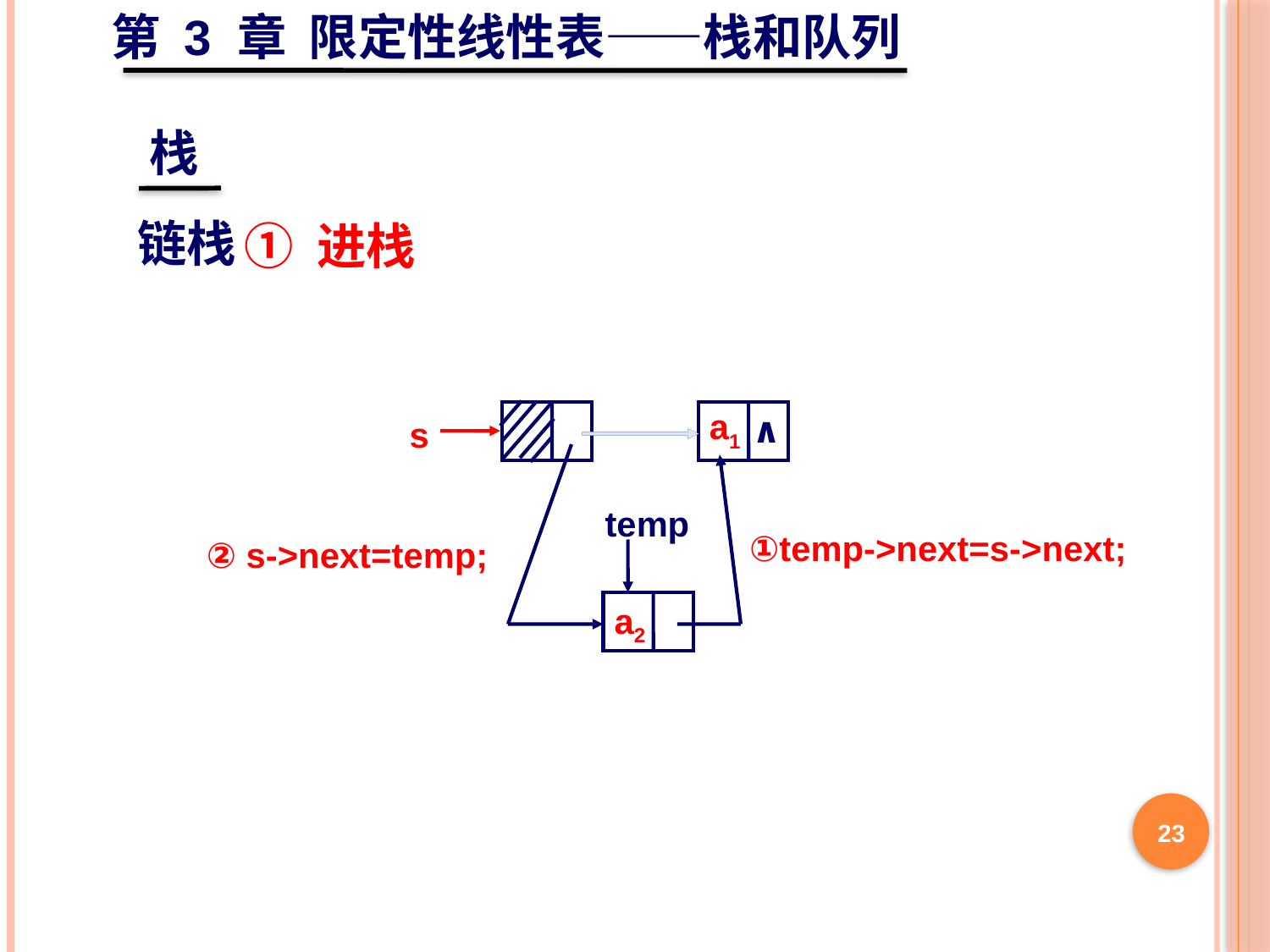

第 3 章  限定性线性表——栈和队列
栈
链栈
① 进栈

temp

a1

∧
s

∧

temp
①temp->next=s->next;
② s->next=temp;

a2

23